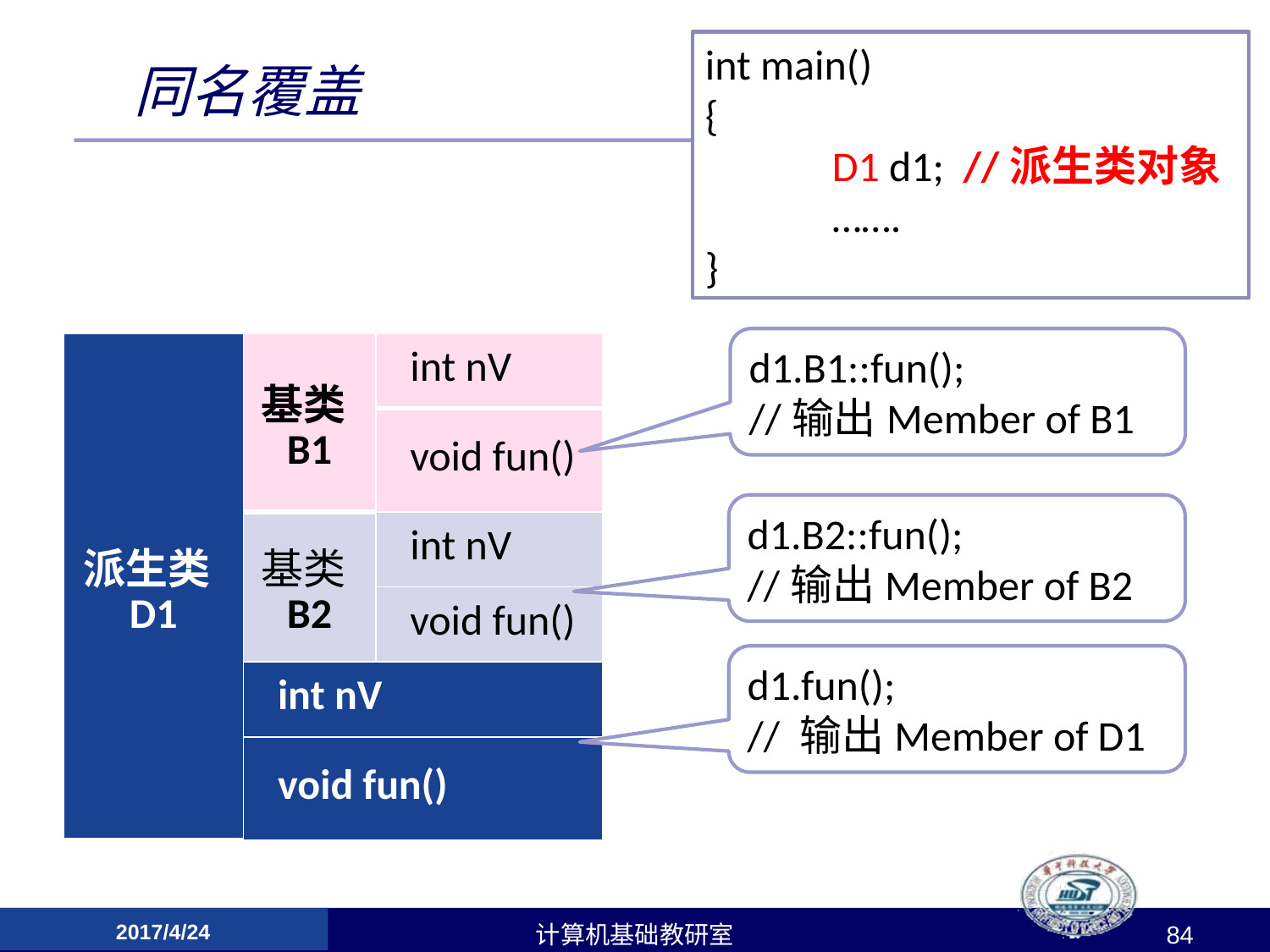

int main()
{
	D1 d1;  //派生类对象
	…….
}
# 同名覆盖
d1.B1::fun();
//输出Member of B1
| 派生类D1 | 基类B1 | int nV |
| --- | --- | --- |
|  |  | void fun() |
|  | 基类B2 | int nV |
|  |  | void fun() |
|  | int nV |  |
|  | void fun() |  |
d1.B2::fun();
//输出Member of B2
d1.fun();
// 输出Member of D1
2017/4/24
计算机基础教研室
84